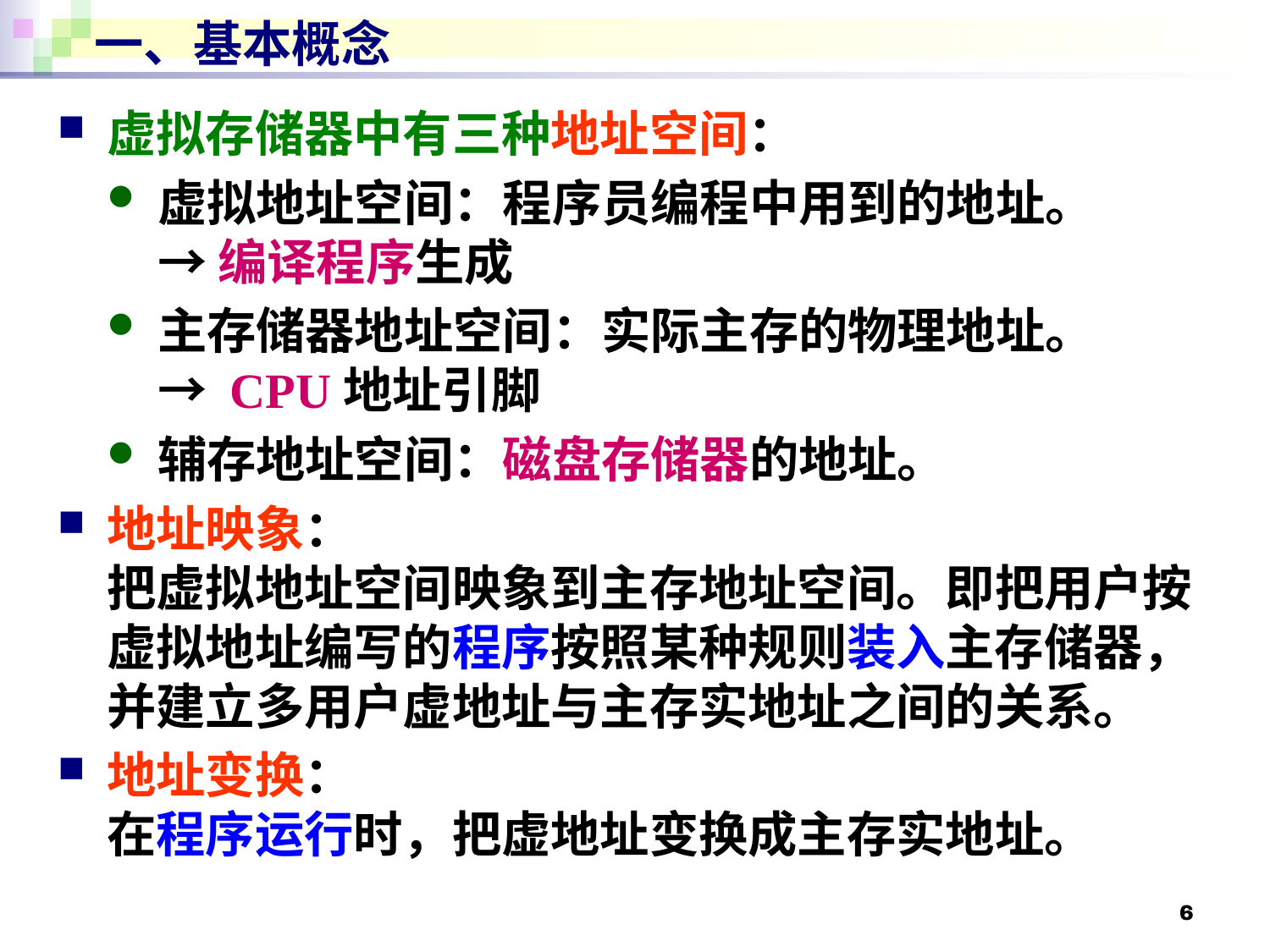

# 一、基本概念
虚拟存储器中有三种地址空间：
虚拟地址空间：程序员编程中用到的地址。
→ 编译程序生成
主存储器地址空间：实际主存的物理地址。
→ CPU地址引脚
辅存地址空间：磁盘存储器的地址。
地址映象：
把虚拟地址空间映象到主存地址空间。即把用户按虚拟地址编写的程序按照某种规则装入主存储器，并建立多用户虚地址与主存实地址之间的关系。
地址变换：
在程序运行时，把虚地址变换成主存实地址。
6